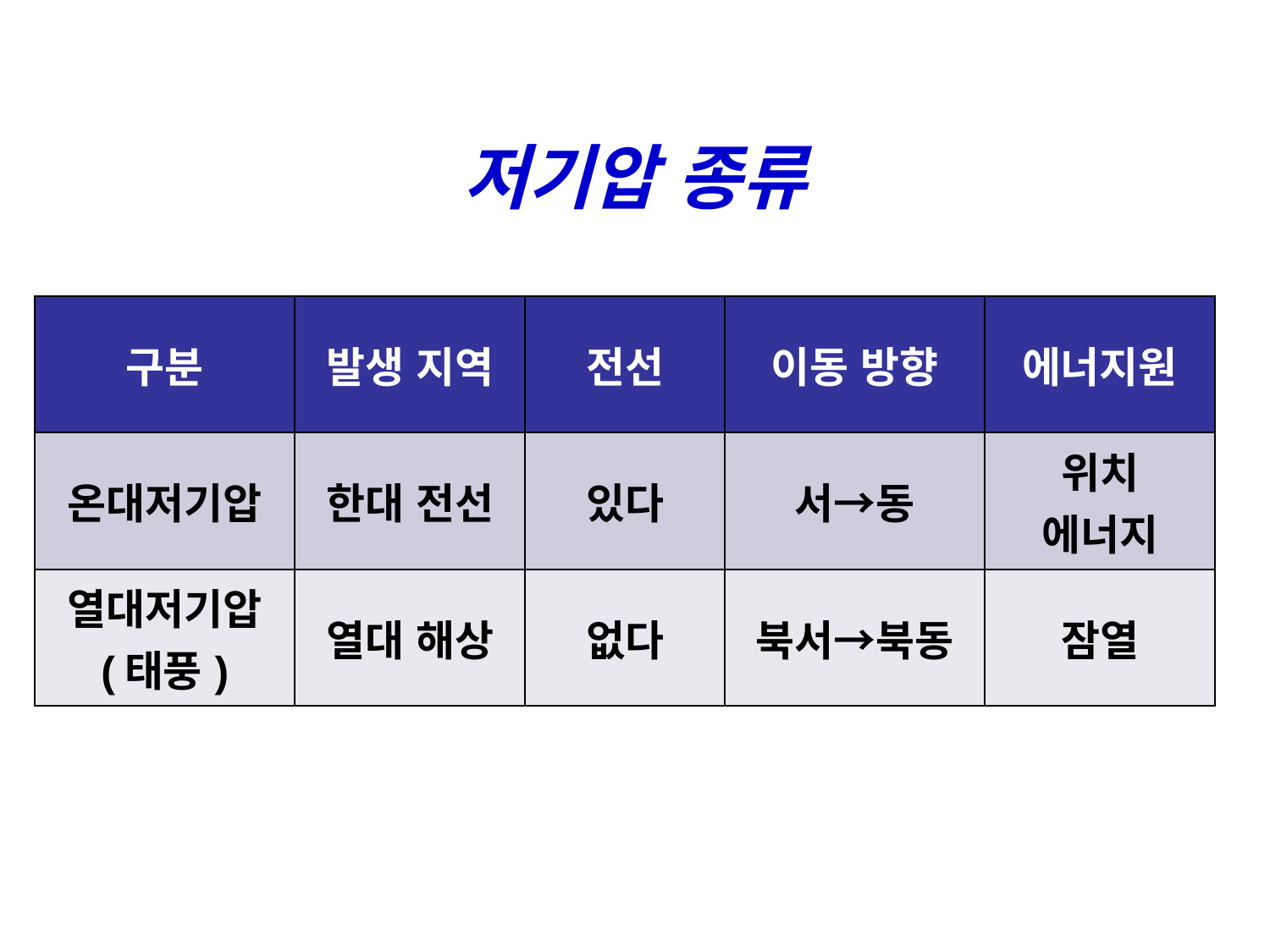

# 저기압 종류
| 구분 | 발생 지역 | 전선 | 이동 방향 | 에너지원 |
| --- | --- | --- | --- | --- |
| 온대저기압 | 한대 전선 | 있다 | 서→동 | 위치 에너지 |
| 열대저기압 (태풍) | 열대 해상 | 없다 | 북서→북동 | 잠열 |